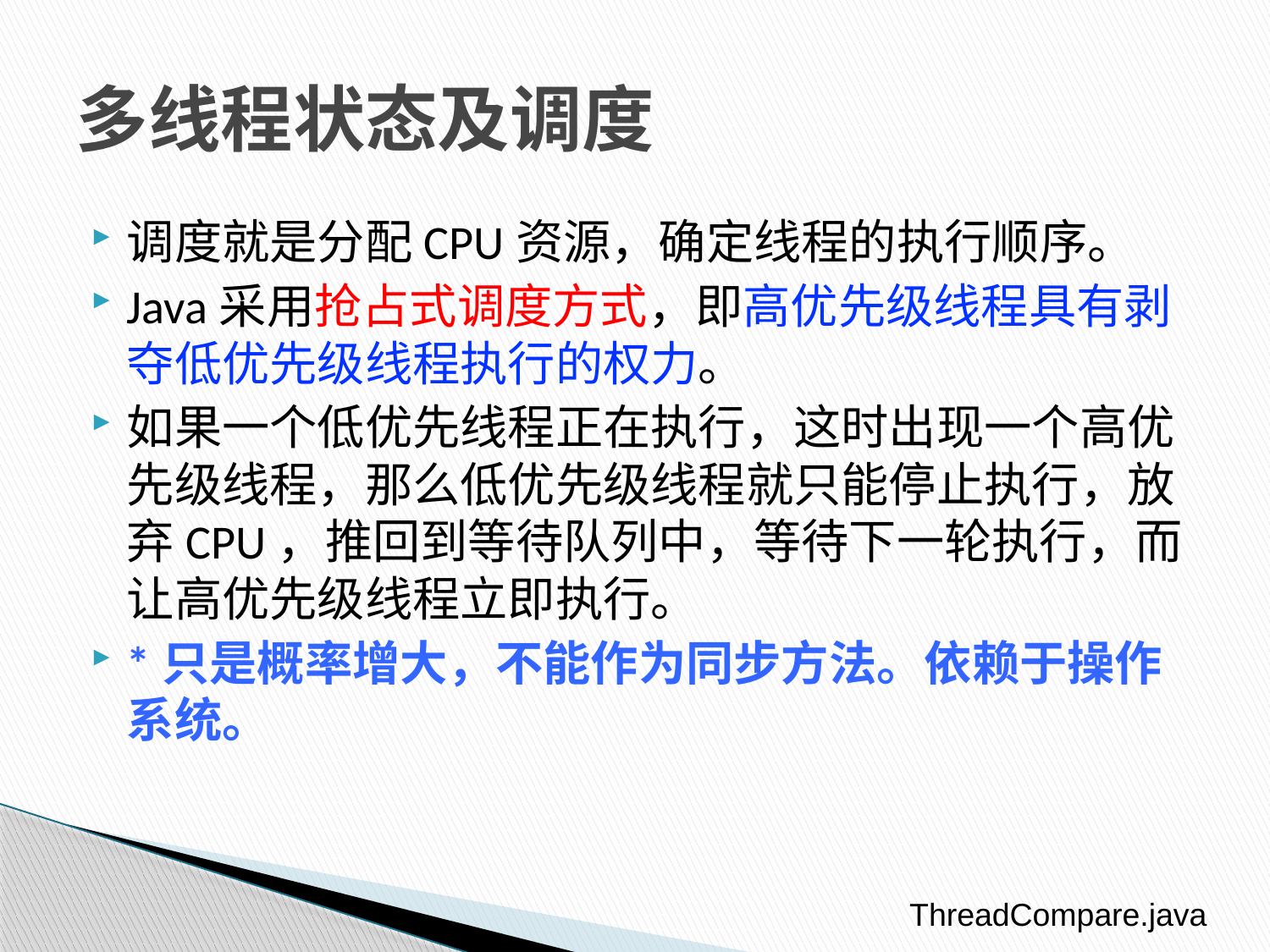

# 多线程状态及调度
调度就是分配CPU资源，确定线程的执行顺序。
Java采用抢占式调度方式，即高优先级线程具有剥夺低优先级线程执行的权力。
如果一个低优先线程正在执行，这时出现一个高优先级线程，那么低优先级线程就只能停止执行，放弃CPU，推回到等待队列中，等待下一轮执行，而让高优先级线程立即执行。
*只是概率增大，不能作为同步方法。依赖于操作系统。
ThreadCompare.java